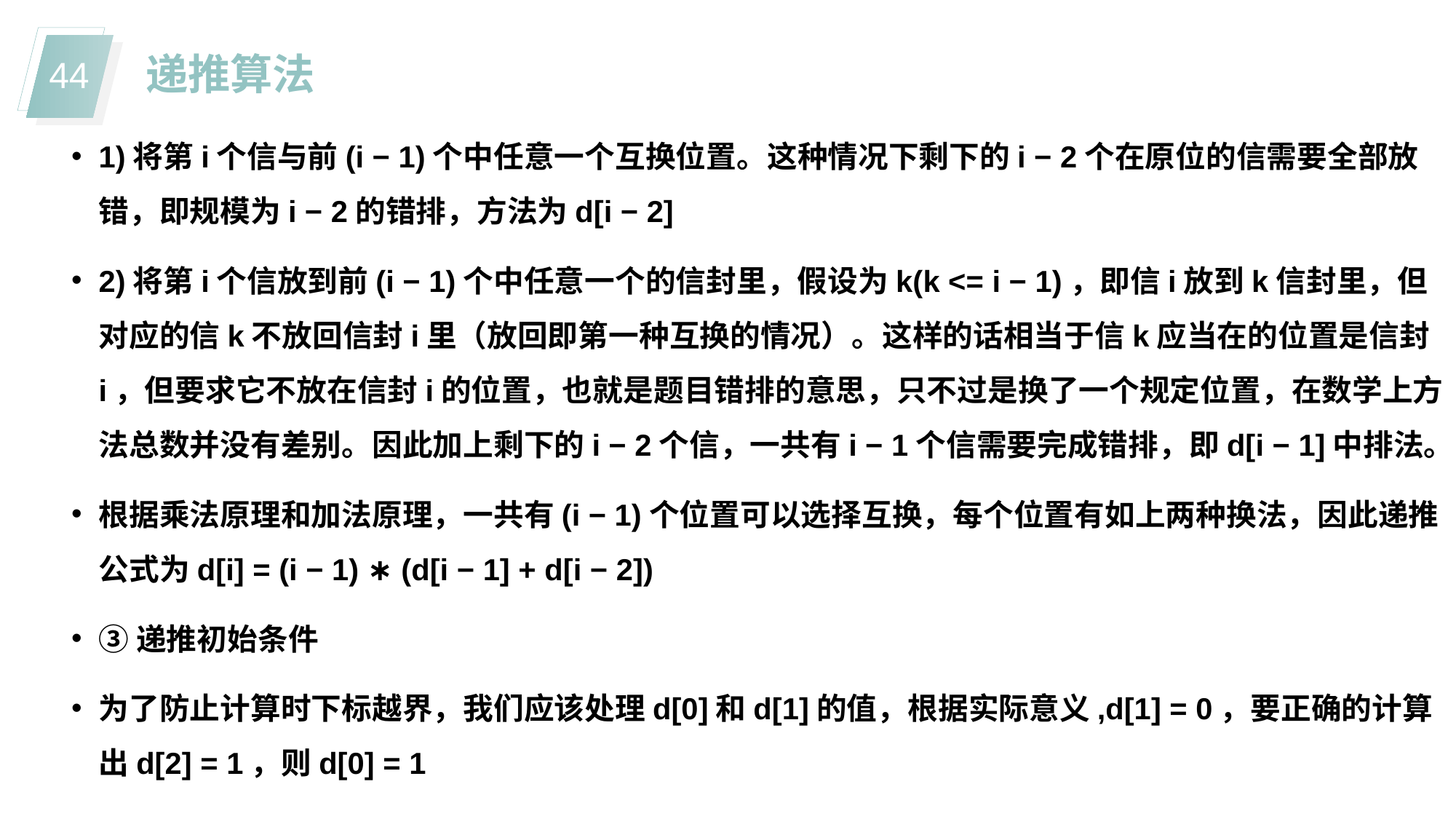

递推算法
1)将第i个信与前(i − 1)个中任意一个互换位置。这种情况下剩下的i − 2个在原位的信需要全部放错，即规模为i − 2的错排，方法为d[i − 2]
2)将第i个信放到前(i − 1)个中任意一个的信封里，假设为k(k <= i − 1)，即信i放到k信封里，但对应的信k不放回信封i里（放回即第一种互换的情况）。这样的话相当于信k应当在的位置是信封i，但要求它不放在信封i的位置，也就是题目错排的意思，只不过是换了一个规定位置，在数学上方法总数并没有差别。因此加上剩下的i − 2个信，一共有i − 1个信需要完成错排，即d[i − 1]中排法。
根据乘法原理和加法原理，一共有(i − 1)个位置可以选择互换，每个位置有如上两种换法，因此递推公式为d[i] = (i − 1) ∗ (d[i − 1] + d[i − 2])
③递推初始条件
为了防止计算时下标越界，我们应该处理d[0]和d[1]的值，根据实际意义,d[1] = 0，要正确的计算出d[2] = 1，则d[0] = 1